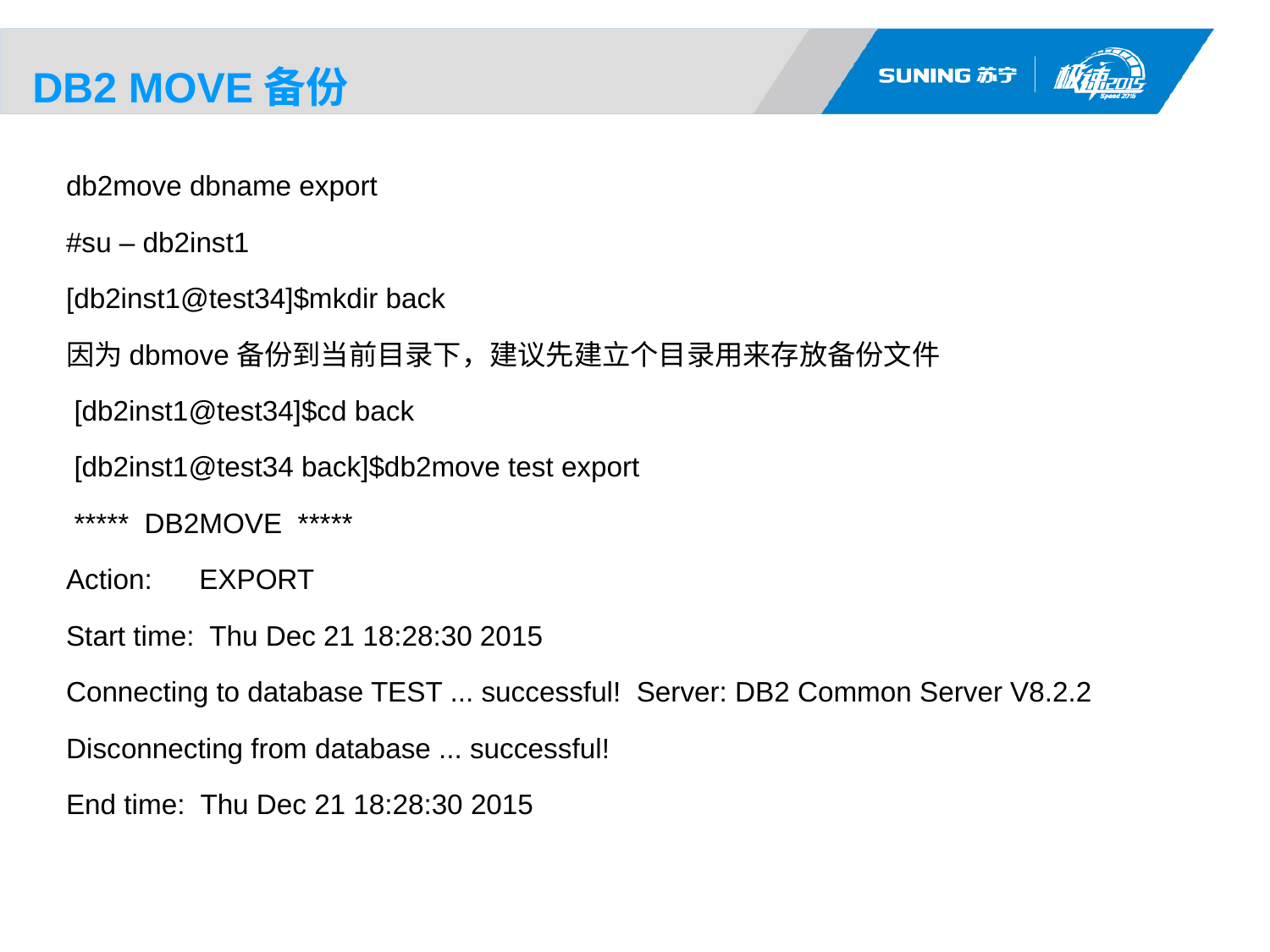

# DB2 MOVE备份
db2move dbname export
#su – db2inst1
[db2inst1@test34]$mkdir back
因为dbmove备份到当前目录下，建议先建立个目录用来存放备份文件
 [db2inst1@test34]$cd back
 [db2inst1@test34 back]$db2move test export
 *****  DB2MOVE  *****
Action:      EXPORT
Start time:  Thu Dec 21 18:28:30 2015
Connecting to database TEST ... successful!  Server: DB2 Common Server V8.2.2
Disconnecting from database ... successful!
End time:  Thu Dec 21 18:28:30 2015